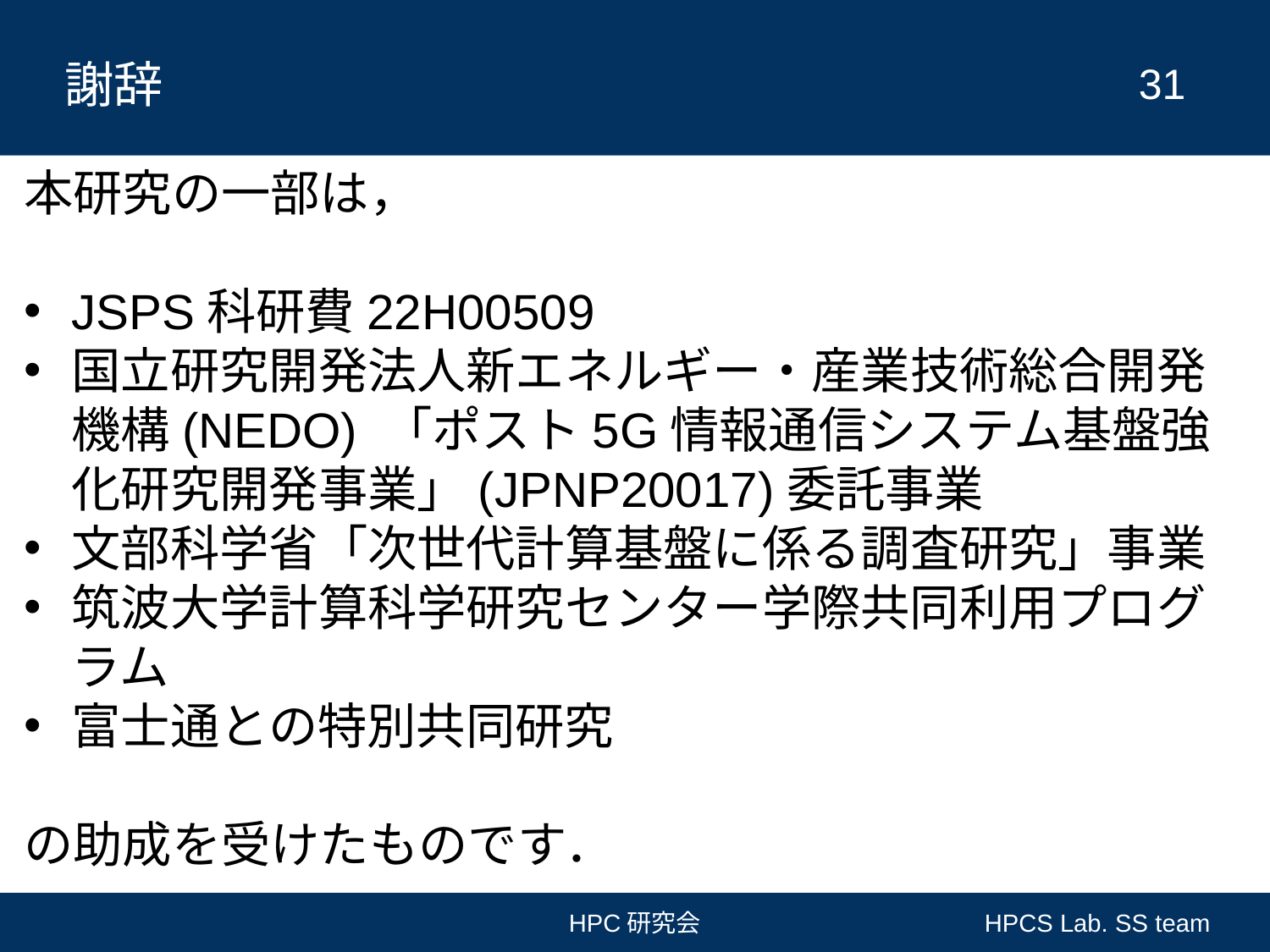

# 謝辞
31
本研究の一部は，
JSPS科研費22H00509
国立研究開発法人新エネルギー・産業技術総合開発機構(NEDO) 「ポスト5G情報通信システム基盤強化研究開発事業」(JPNP20017)委託事業
文部科学省「次世代計算基盤に係る調査研究」事業
筑波大学計算科学研究センター学際共同利用プログラム
富士通との特別共同研究
の助成を受けたものです．